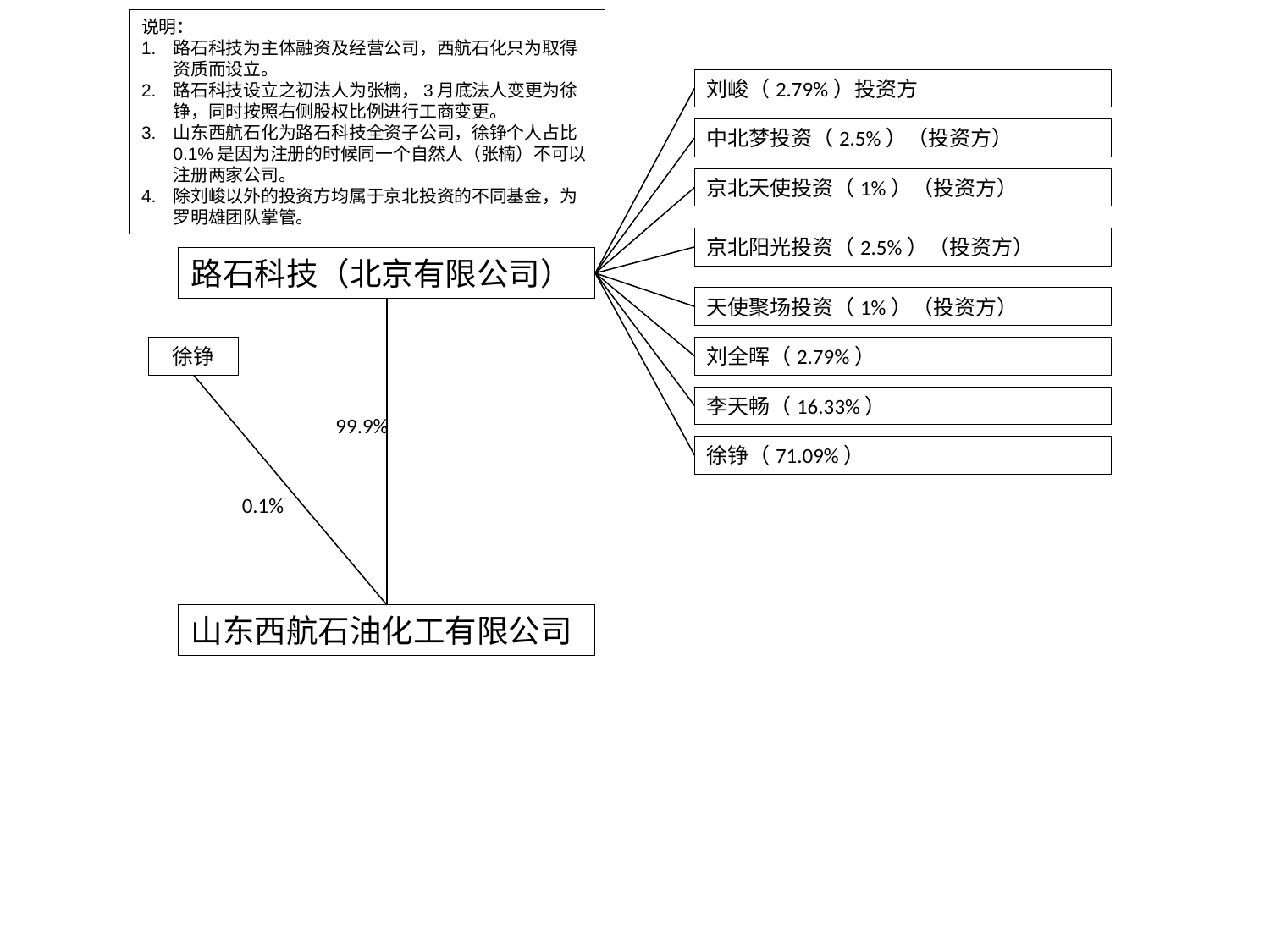

说明：
路石科技为主体融资及经营公司，西航石化只为取得资质而设立。
路石科技设立之初法人为张楠，3月底法人变更为徐铮，同时按照右侧股权比例进行工商变更。
山东西航石化为路石科技全资子公司，徐铮个人占比0.1%是因为注册的时候同一个自然人（张楠）不可以注册两家公司。
除刘峻以外的投资方均属于京北投资的不同基金，为罗明雄团队掌管。
刘峻（2.79%）投资方
中北梦投资（2.5%）（投资方）
京北天使投资（1%）（投资方）
京北阳光投资（2.5%）（投资方）
路石科技（北京有限公司）
天使聚场投资（1%）（投资方）
徐铮
刘全晖（2.79%）
李天畅（16.33%）
99.9%
徐铮（71.09%）
0.1%
山东西航石油化工有限公司